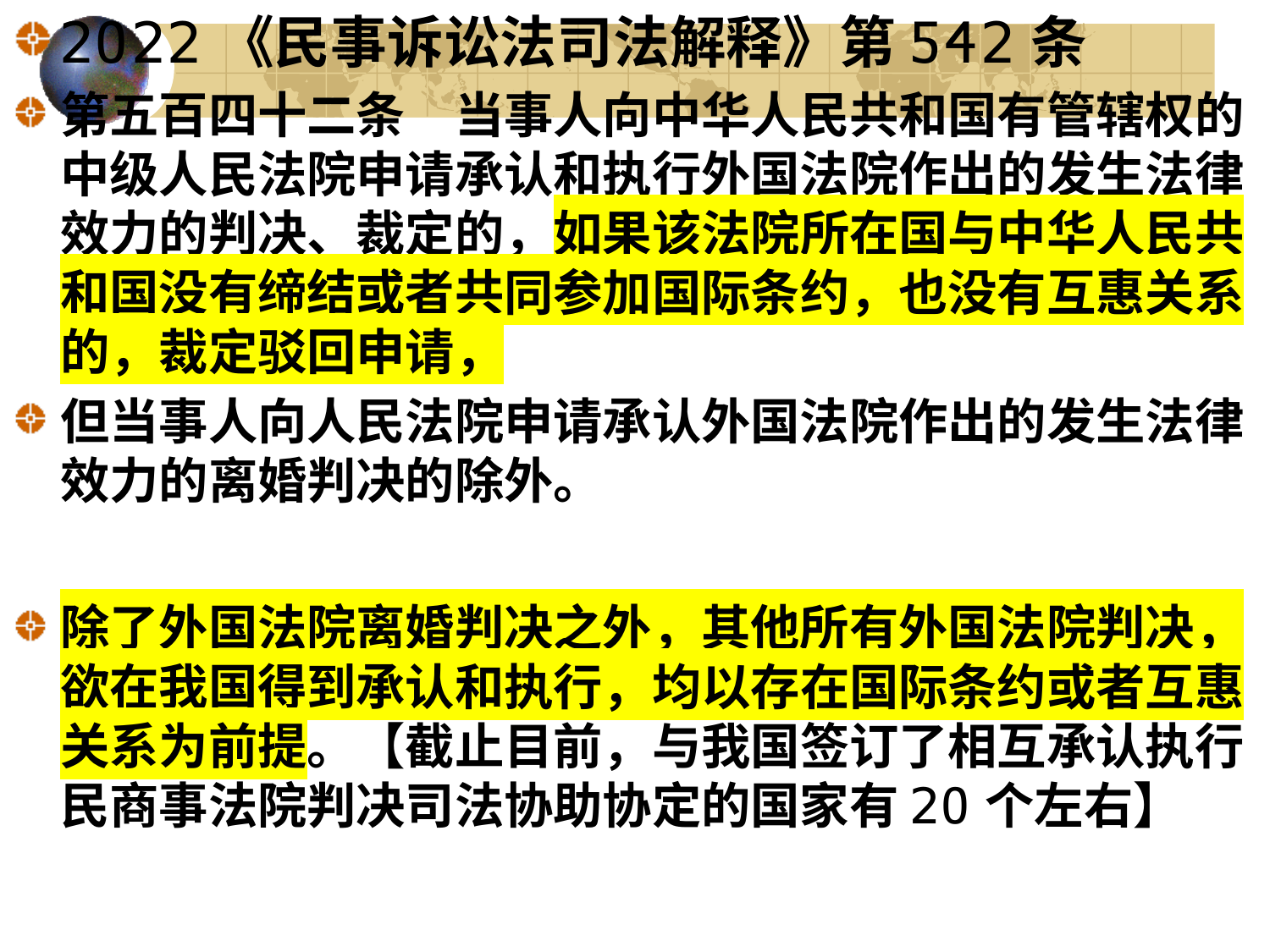

2022《民事诉讼法司法解释》第542条
第五百四十二条　当事人向中华人民共和国有管辖权的中级人民法院申请承认和执行外国法院作出的发生法律效力的判决、裁定的，如果该法院所在国与中华人民共和国没有缔结或者共同参加国际条约，也没有互惠关系的，裁定驳回申请，
但当事人向人民法院申请承认外国法院作出的发生法律效力的离婚判决的除外。

除了外国法院离婚判决之外，其他所有外国法院判决，欲在我国得到承认和执行，均以存在国际条约或者互惠关系为前提。【截止目前，与我国签订了相互承认执行民商事法院判决司法协助协定的国家有20个左右】